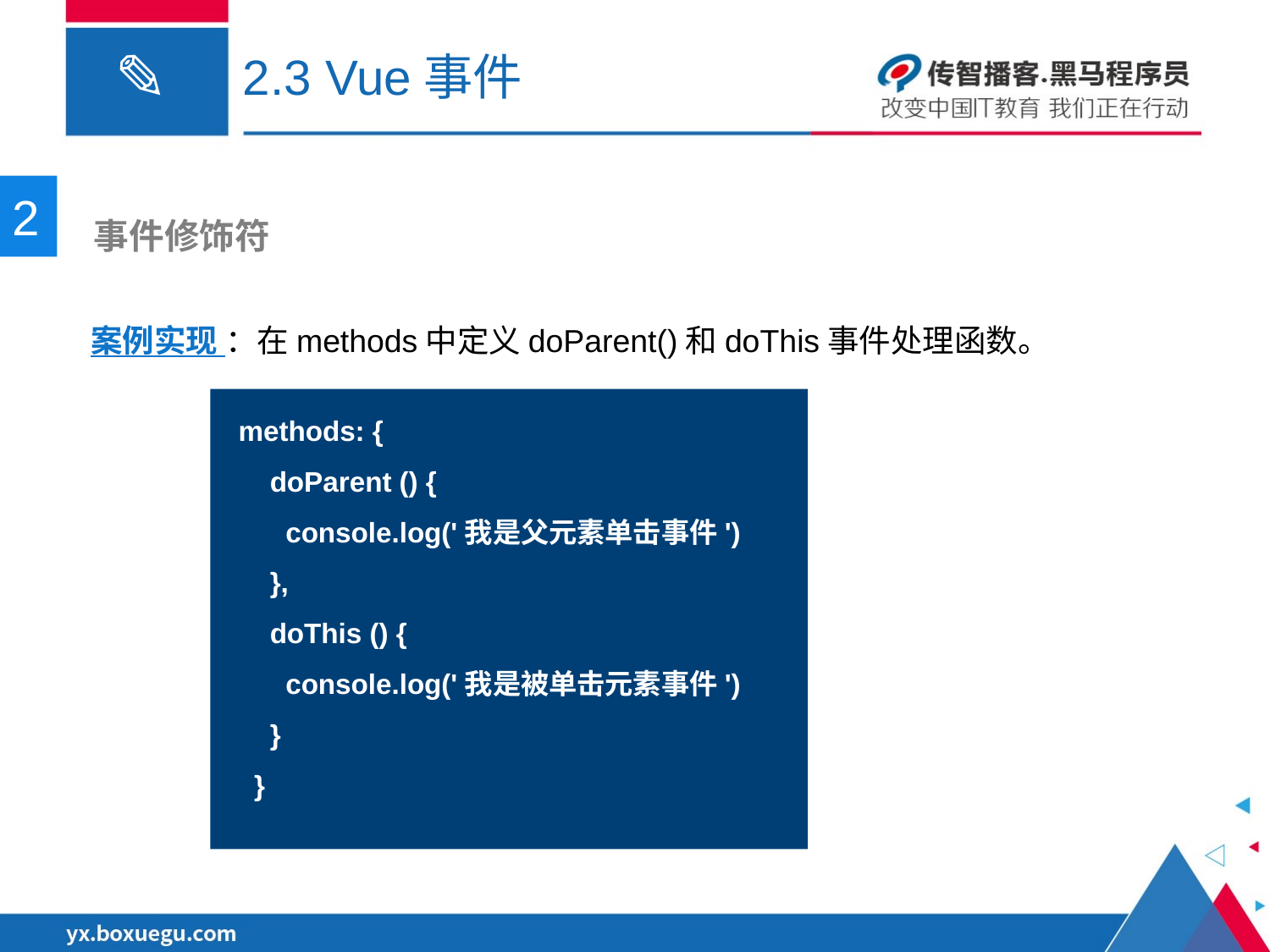

# 2.3 Vue事件

2
  事件修饰符
案例实现 ：在methods中定义doParent()和doThis事件处理函数。

methods: {
    doParent () {
      console.log('我是父元素单击事件')
    },
    doThis () {
      console.log('我是被单击元素事件')
    }
  }